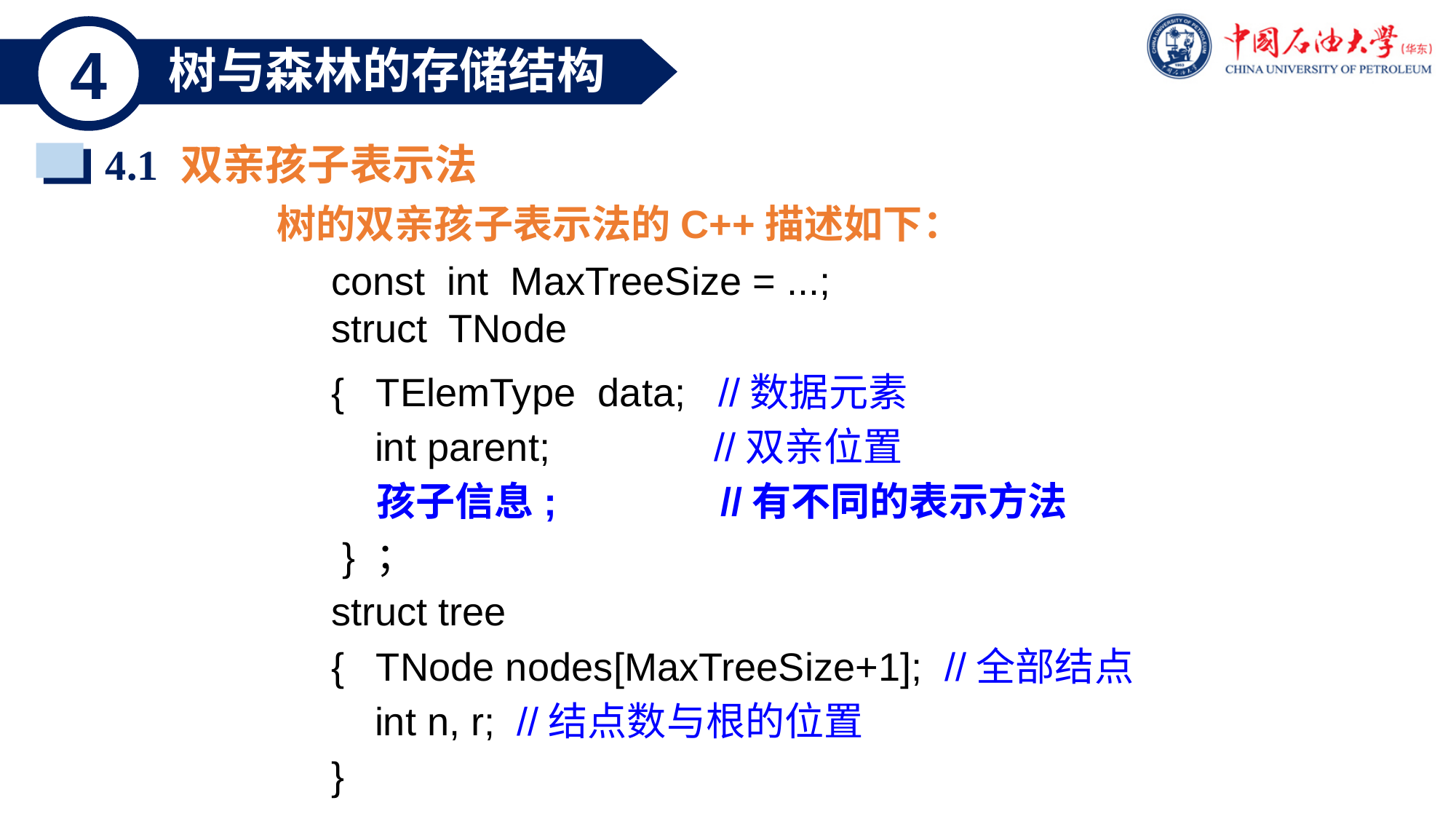

4
树与森林的存储结构
4.1 双亲孩子表示法

树的双亲孩子表示法的C++描述如下：
     const  int  MaxTreeSize = ...;
     struct  TNode
{   TElemType  data;   //数据元素
    int parent;               //双亲位置
    孩子信息;               //有不同的表示方法
 } ；
struct tree
{   TNode nodes[MaxTreeSize+1];  //全部结点
    int n, r;  //结点数与根的位置
}